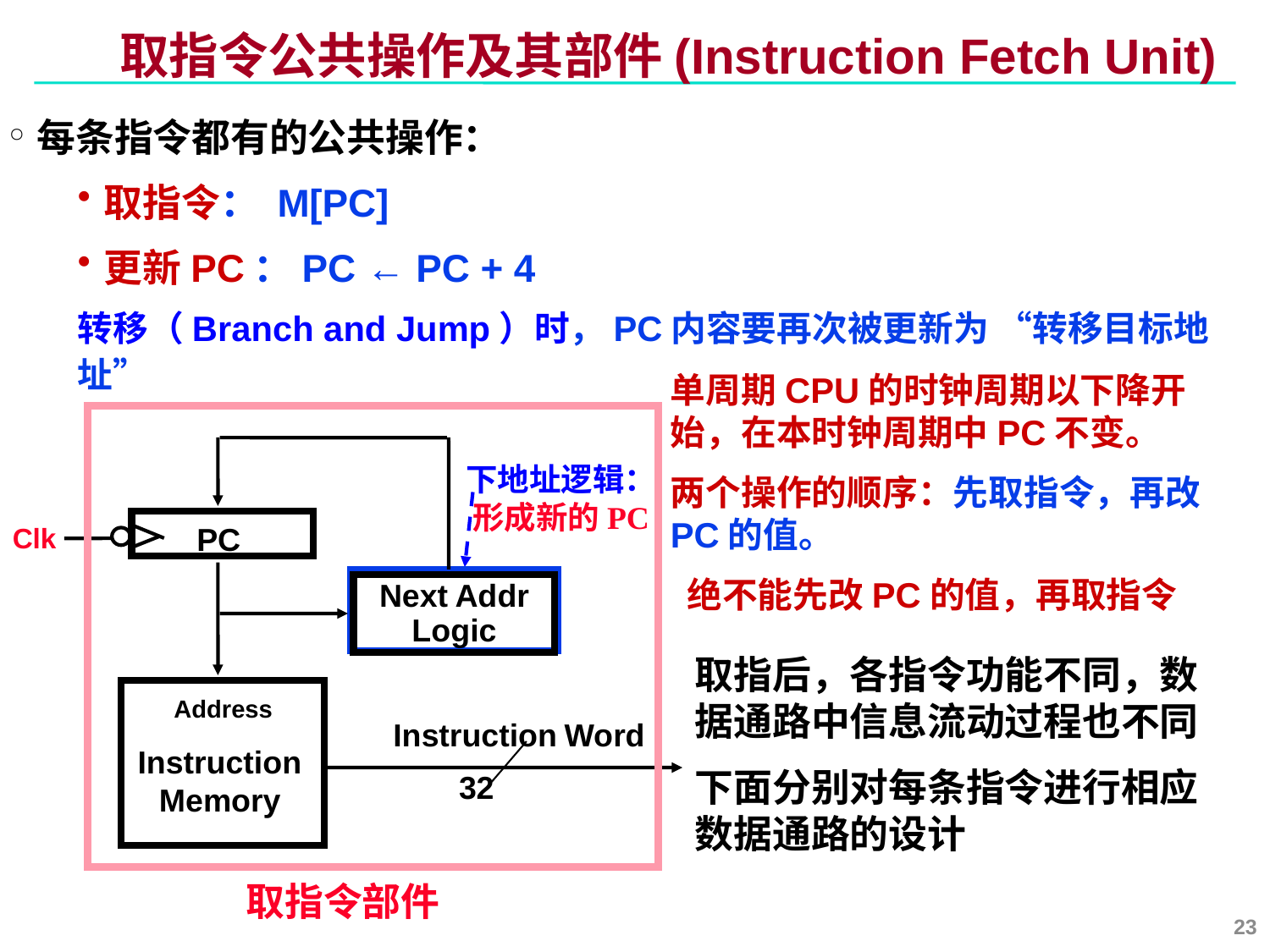

# 取指令公共操作及其部件(Instruction Fetch Unit)
每条指令都有的公共操作：
取指令： M[PC]
更新PC：PC ← PC + 4
转移（Branch and Jump）时，PC内容要再次被更新为 “转移目标地址”
单周期CPU的时钟周期以下降开始，在本时钟周期中PC不变。
两个操作的顺序：先取指令，再改PC的值。
 绝不能先改PC的值，再取指令

取指令部件

PC
Clk

Next Addr
Logic

Address
Instruction
Memory
Instruction Word

32

下地址逻辑：形成新的PC

取指后，各指令功能不同，数据通路中信息流动过程也不同
下面分别对每条指令进行相应数据通路的设计
23